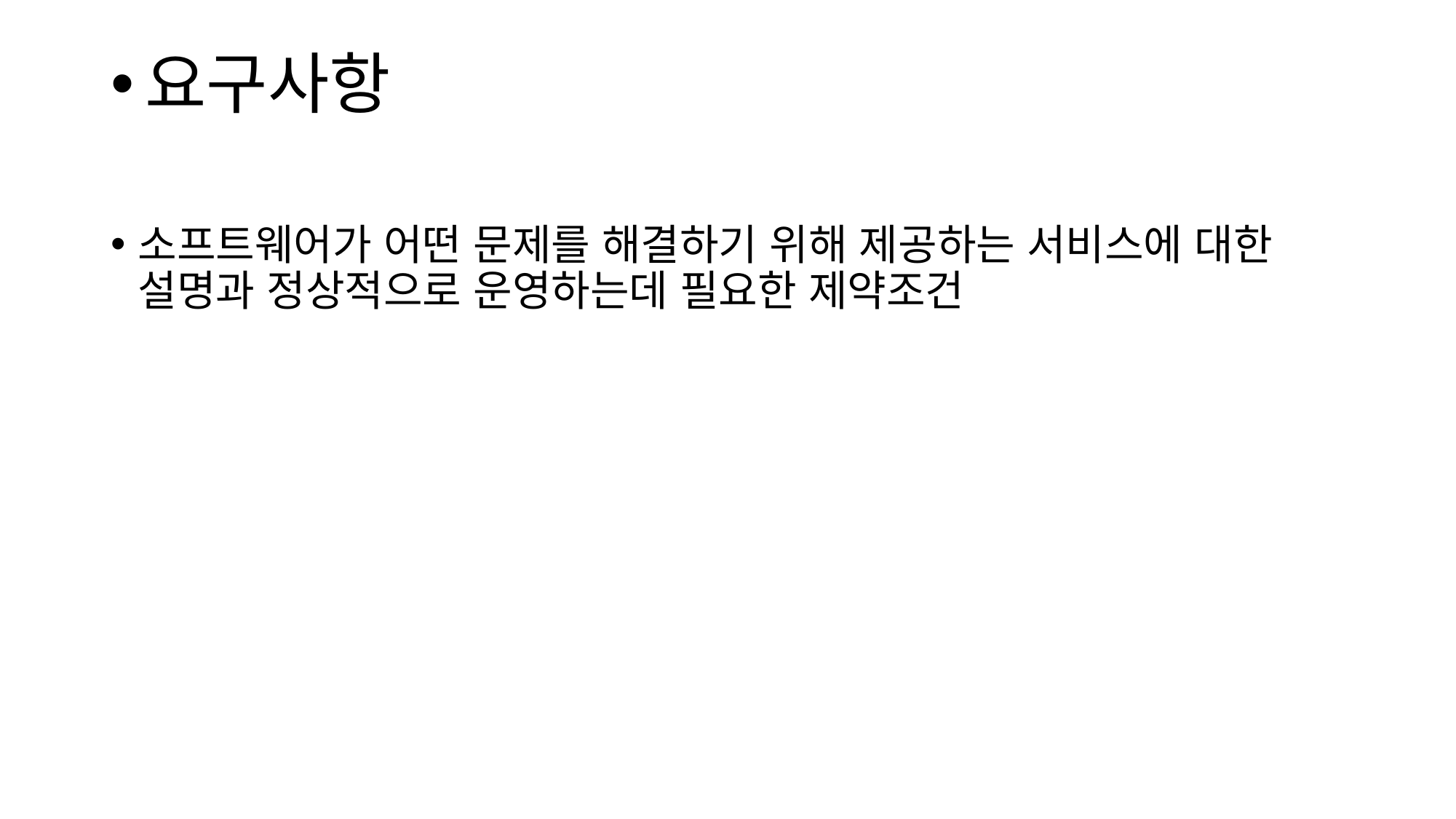

# 요구사항

소프트웨어가 어떤 문제를 해결하기 위해 제공하는 서비스에 대한 설명과 정상적으로 운영하는데 필요한 제약조건